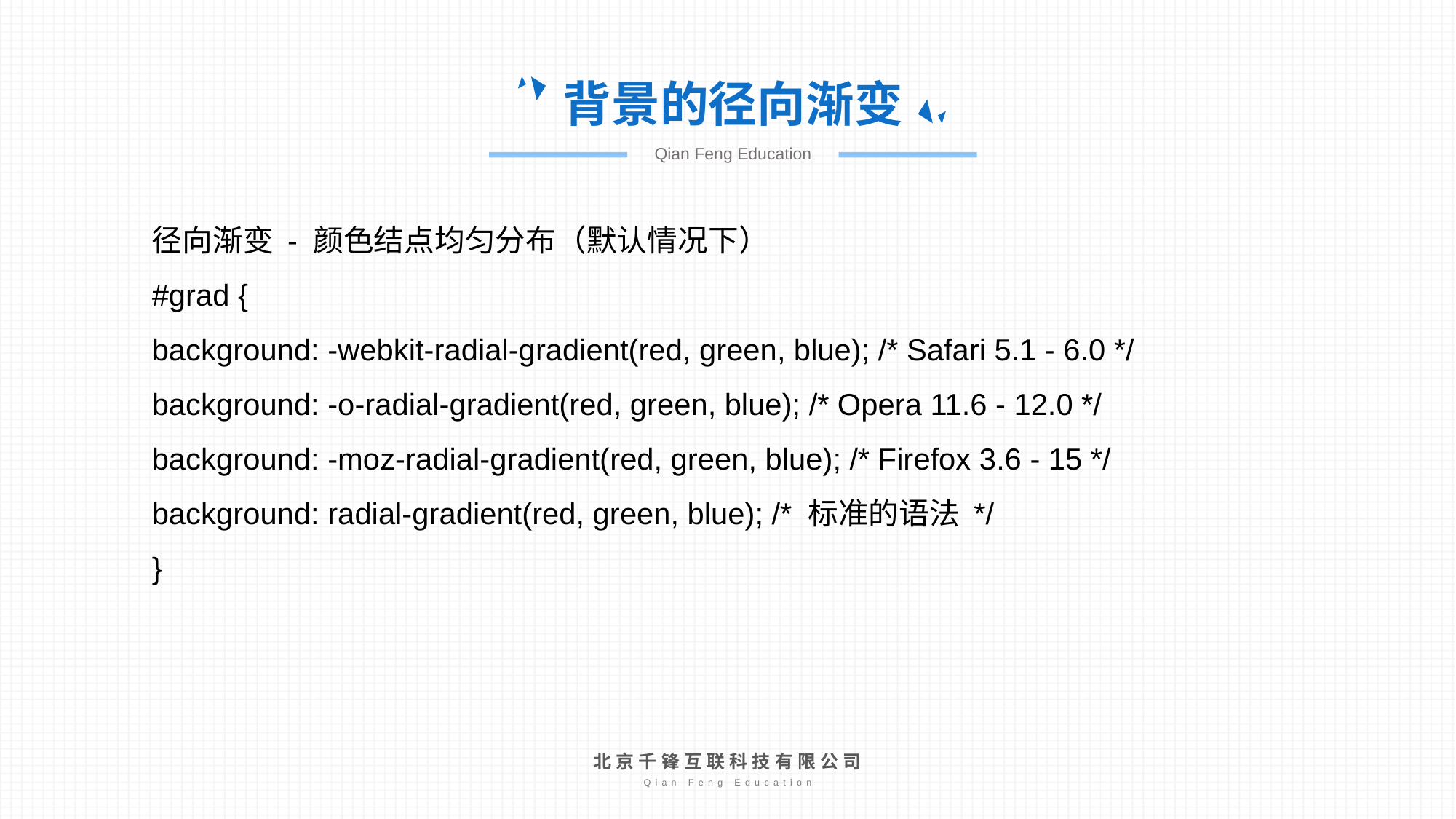

背景的径向渐变

Qian Feng Education

径向渐变 - 颜色结点均匀分布（默认情况下）
#grad {
background: -webkit-radial-gradient(red, green, blue); /* Safari 5.1 - 6.0 */
background: -o-radial-gradient(red, green, blue); /* Opera 11.6 - 12.0 */
background: -moz-radial-gradient(red, green, blue); /* Firefox 3.6 - 15 */
background: radial-gradient(red, green, blue); /* 标准的语法 */
}
北京千锋互联科技有限公司
Qian Feng Education